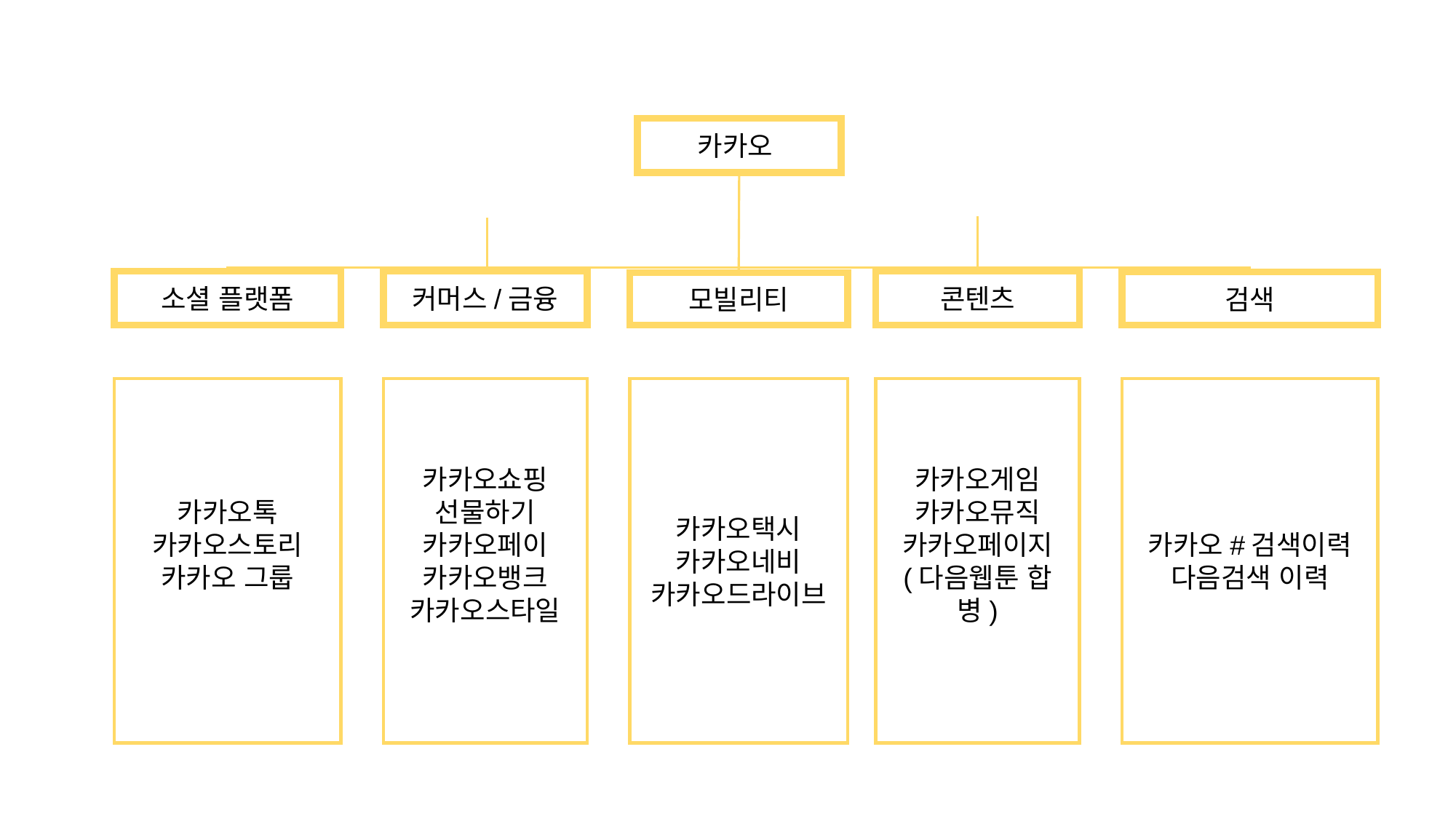

카카오
소셜 플랫폼
커머스/금융
콘텐츠
검색
모빌리티
카카오톡
카카오스토리
카카오 그룹

카카오쇼핑
선물하기
카카오페이
카카오뱅크
카카오스타일

카카오택시
카카오네비
카카오드라이브
카카오게임
카카오뮤직
카카오페이지
(다음웹툰 합병)

카카오#검색이력
다음검색 이력